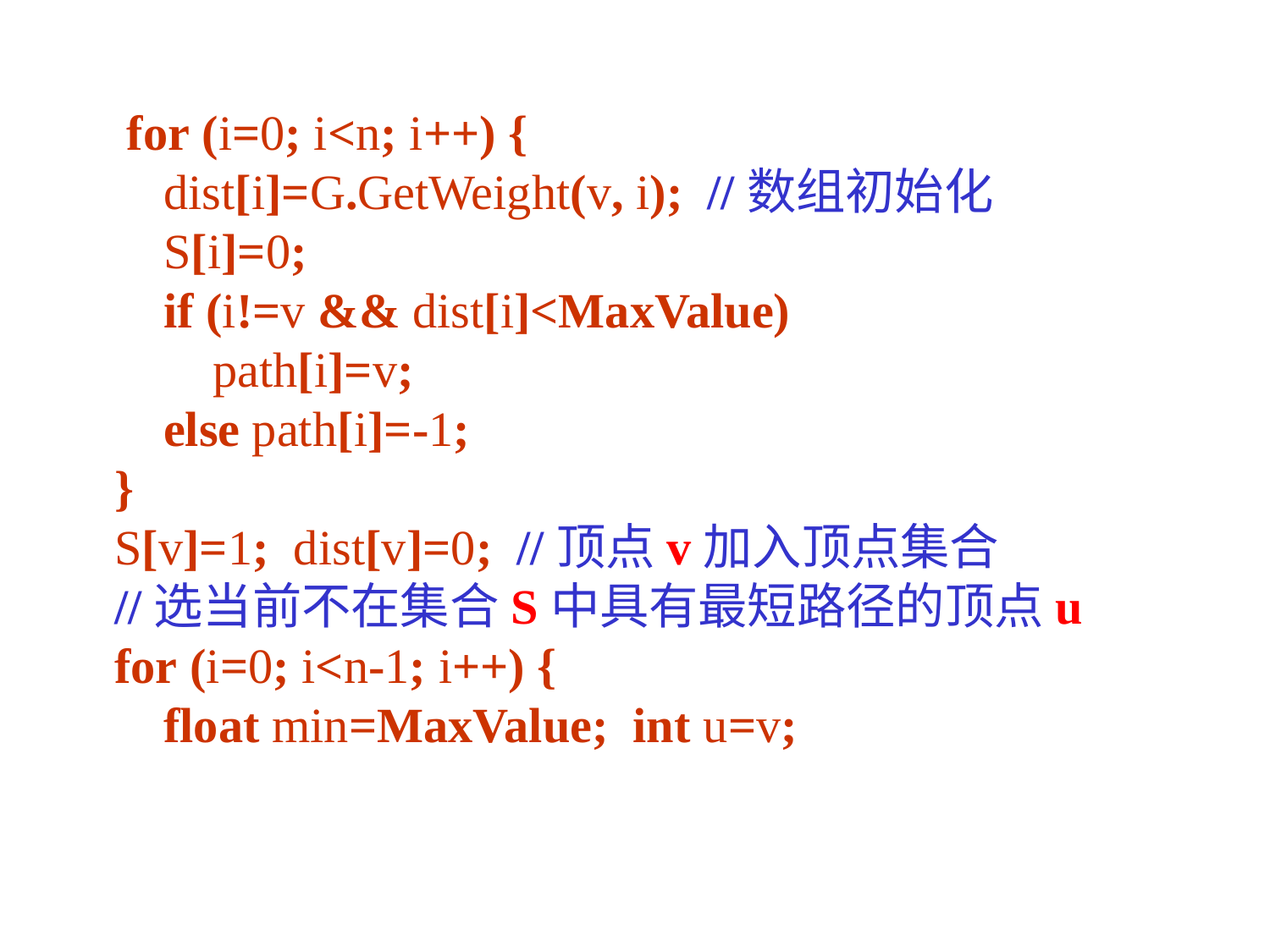

for (i=0; i<n; i++) {
        dist[i]=G.GetWeight(v, i);  //数组初始化
        S[i]=0;
        if (i!=v && dist[i]<MaxValue)
            path[i]=v;
        else path[i]=-1;
    }
    S[v]=1;  dist[v]=0;  //顶点v加入顶点集合
    //选当前不在集合S中具有最短路径的顶点u
    for (i=0; i<n-1; i++) {
        float min=MaxValue;  int u=v;
140